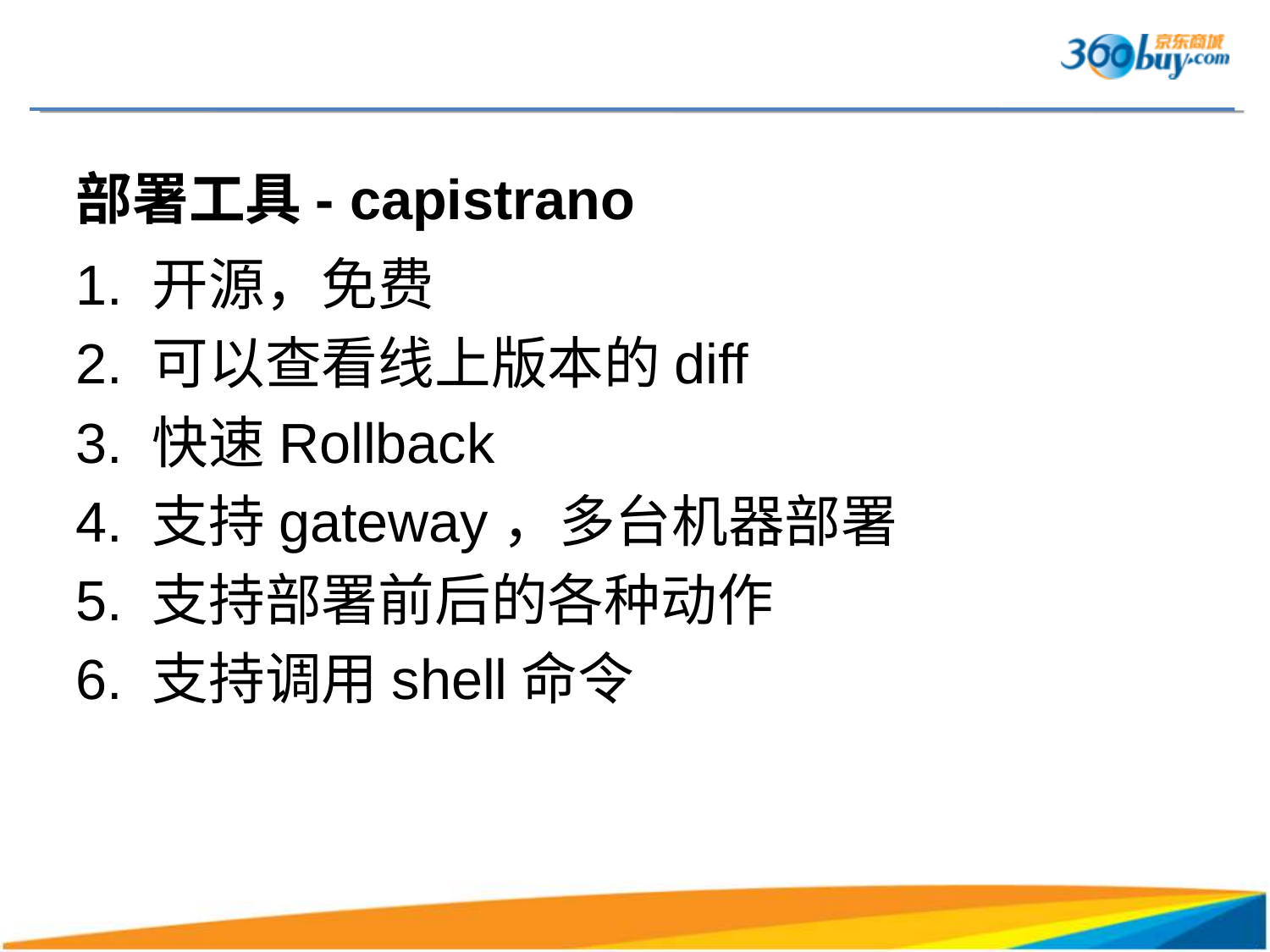

部署工具- capistrano
1. 开源，免费
2. 可以查看线上版本的diff
3. 快速Rollback
4. 支持gateway，多台机器部署
5. 支持部署前后的各种动作
6. 支持调用shell命令